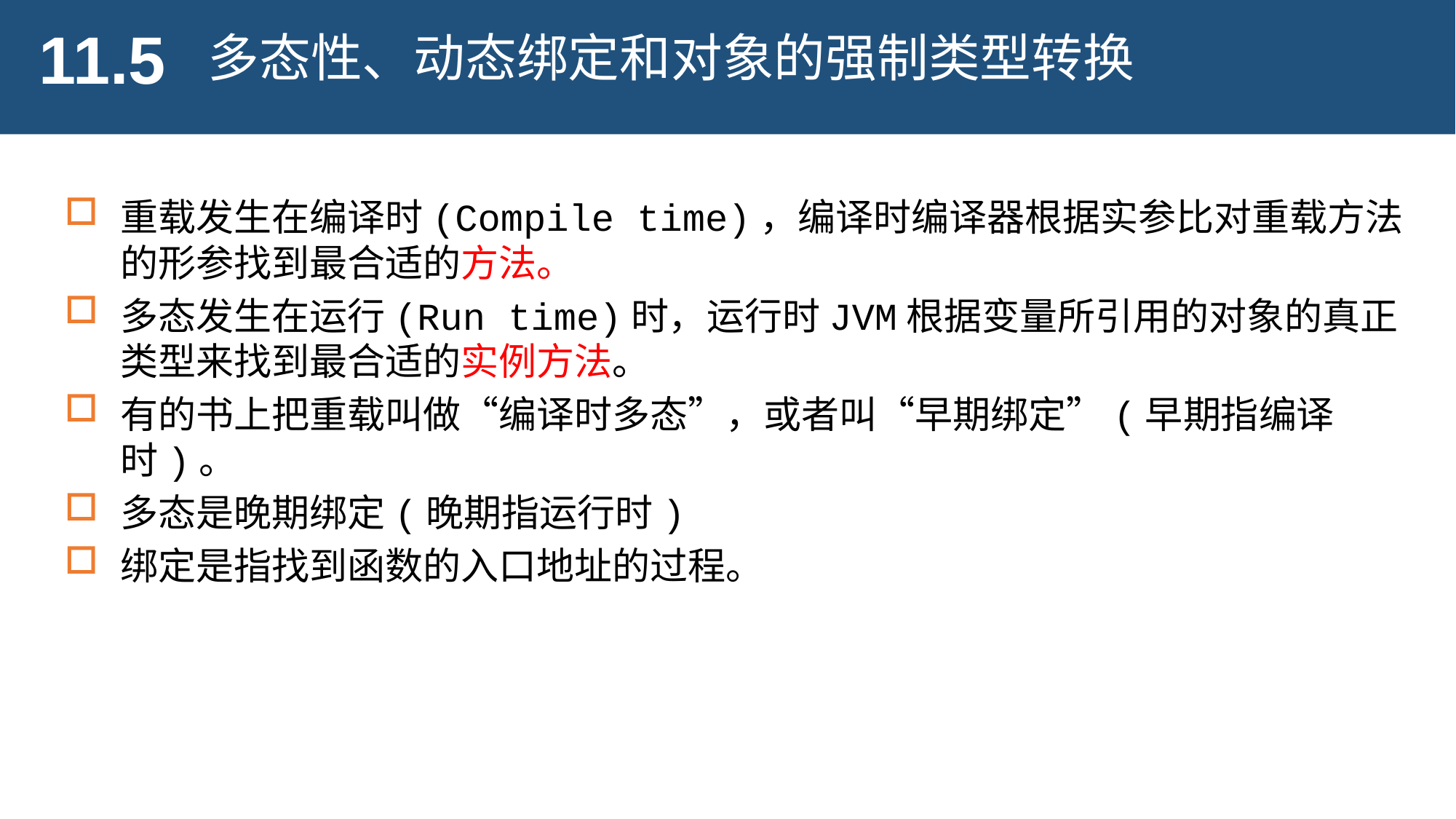

11.5
多态性、动态绑定和对象的强制类型转换
重载发生在编译时(Compile time)，编译时编译器根据实参比对重载方法的形参找到最合适的方法。
多态发生在运行(Run time)时，运行时JVM根据变量所引用的对象的真正类型来找到最合适的实例方法。
有的书上把重载叫做“编译时多态”，或者叫“早期绑定”(早期指编译时)。
多态是晚期绑定(晚期指运行时)
绑定是指找到函数的入口地址的过程。